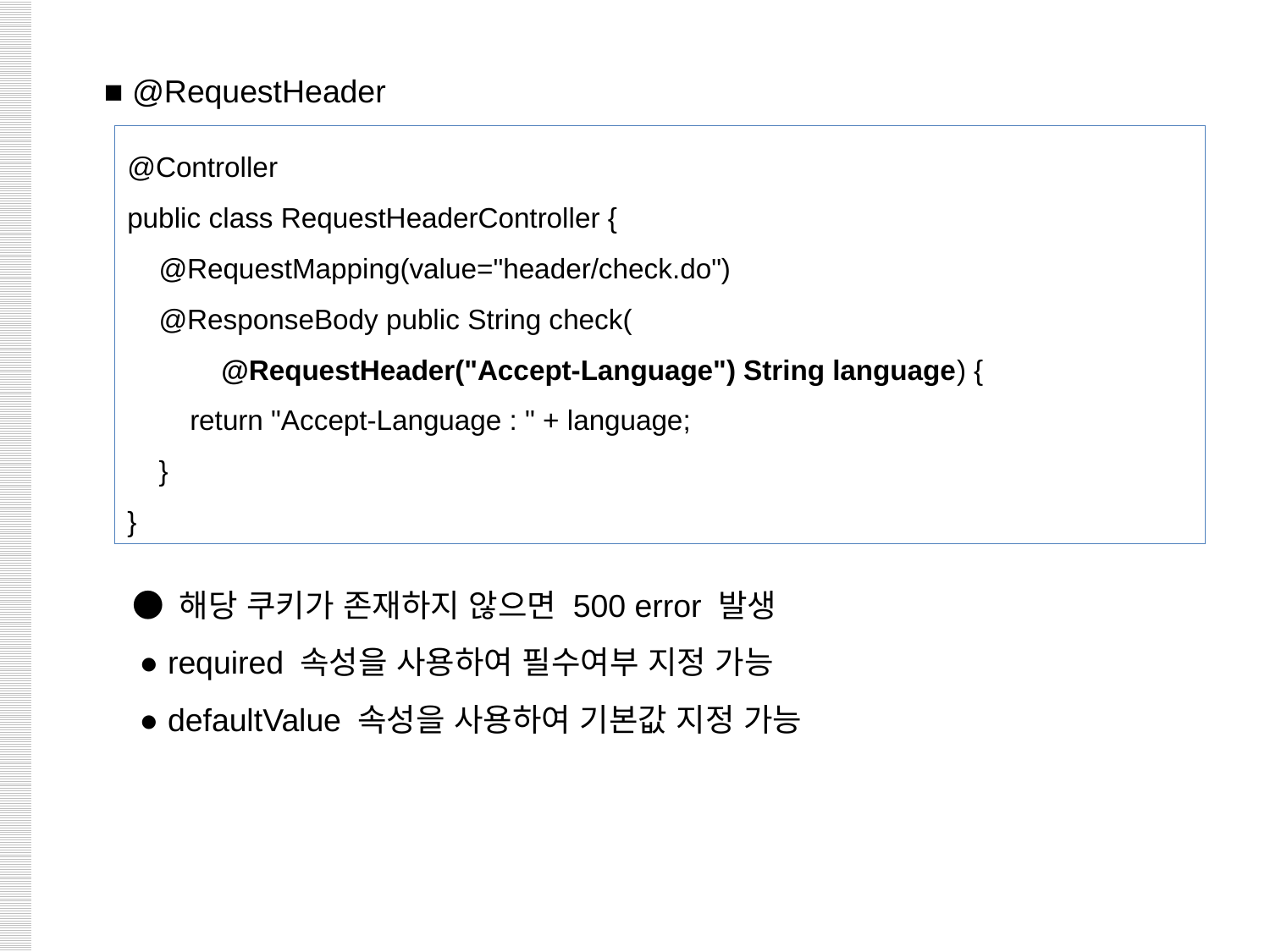

■ @RequestHeader

    ● 해당 쿠키가 존재하지 않으면 500 error 발생
    ● required 속성을 사용하여 필수여부 지정 가능
    ● defaultValue 속성을 사용하여 기본값 지정 가능
@Controller
public class RequestHeaderController {
    @RequestMapping(value="header/check.do")
    @ResponseBody public String check(
            @RequestHeader("Accept-Language") String language) {
        return "Accept-Language : " + language;
    }
}